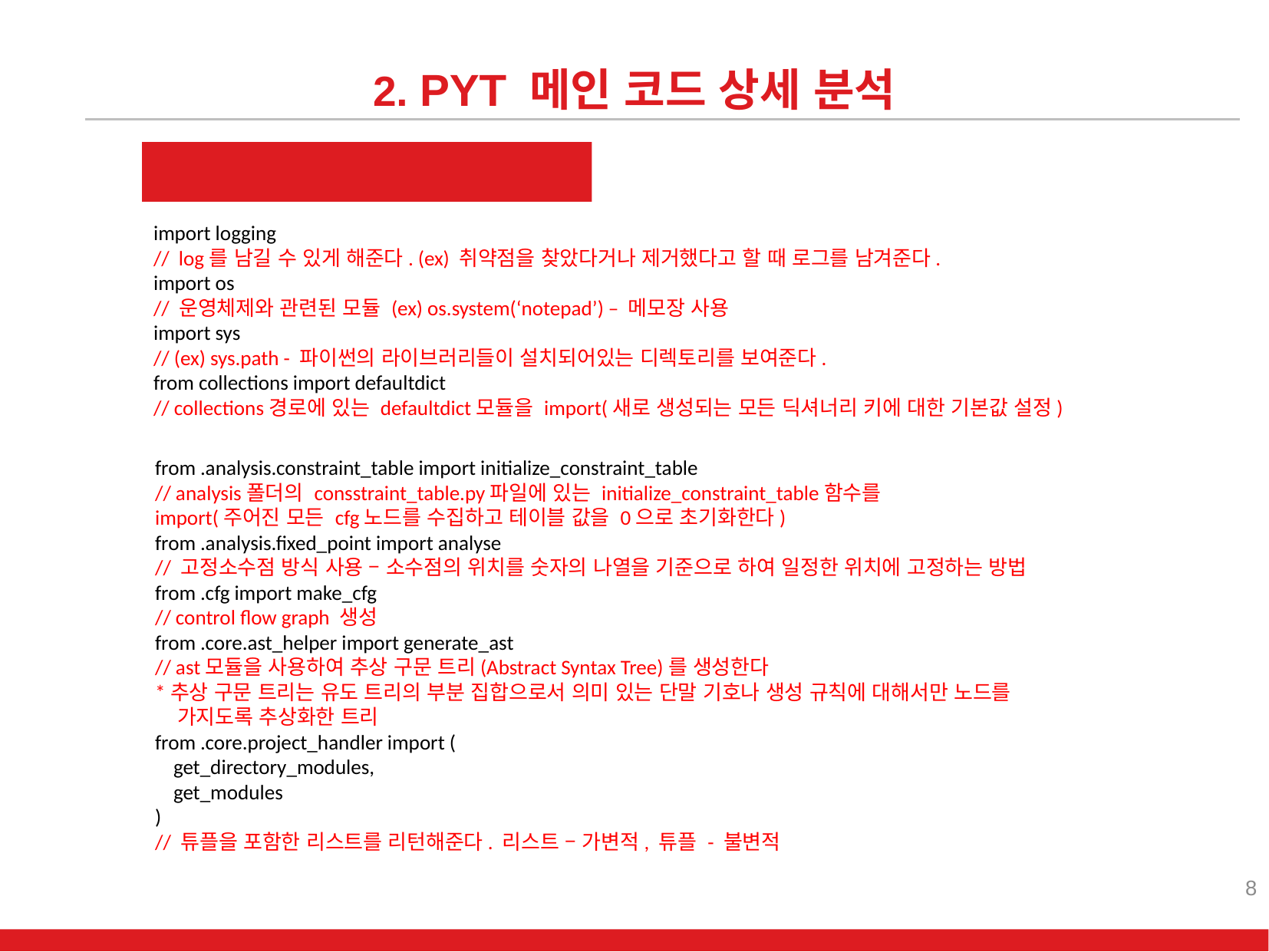

2. PYT 메인 코드 상세 분석
코드 분석
import logging
//  log를 남길 수 있게 해준다. (ex) 취약점을 찾았다거나 제거했다고 할 때 로그를 남겨준다.
import os
// 운영체제와 관련된 모듈 (ex) os.system(‘notepad’) – 메모장 사용
import sys
// (ex) sys.path - 파이썬의 라이브러리들이 설치되어있는 디렉토리를 보여준다.
from collections import defaultdict
// collections경로에 있는 defaultdict모듈을 import(새로 생성되는 모든 딕셔너리 키에 대한 기본값 설정)
from .analysis.constraint_table import initialize_constraint_table
// analysis폴더의 consstraint_table.py파일에 있는 initialize_constraint_table함수를
import(주어진 모든 cfg노드를 수집하고 테이블 값을 0으로 초기화한다)
from .analysis.fixed_point import analyse
// 고정소수점 방식 사용 – 소수점의 위치를 숫자의 나열을 기준으로 하여 일정한 위치에 고정하는 방법
from .cfg import make_cfg
// control flow graph 생성
from .core.ast_helper import generate_ast
// ast모듈을 사용하여 추상 구문 트리(Abstract Syntax Tree)를 생성한다
*추상 구문 트리는 유도 트리의 부분 집합으로서 의미 있는 단말 기호나 생성 규칙에 대해서만 노드를
   가지도록 추상화한 트리
from .core.project_handler import (
    get_directory_modules,
    get_modules
)
// 튜플을 포함한 리스트를 리턴해준다. 리스트 – 가변적, 튜플 - 불변적
8